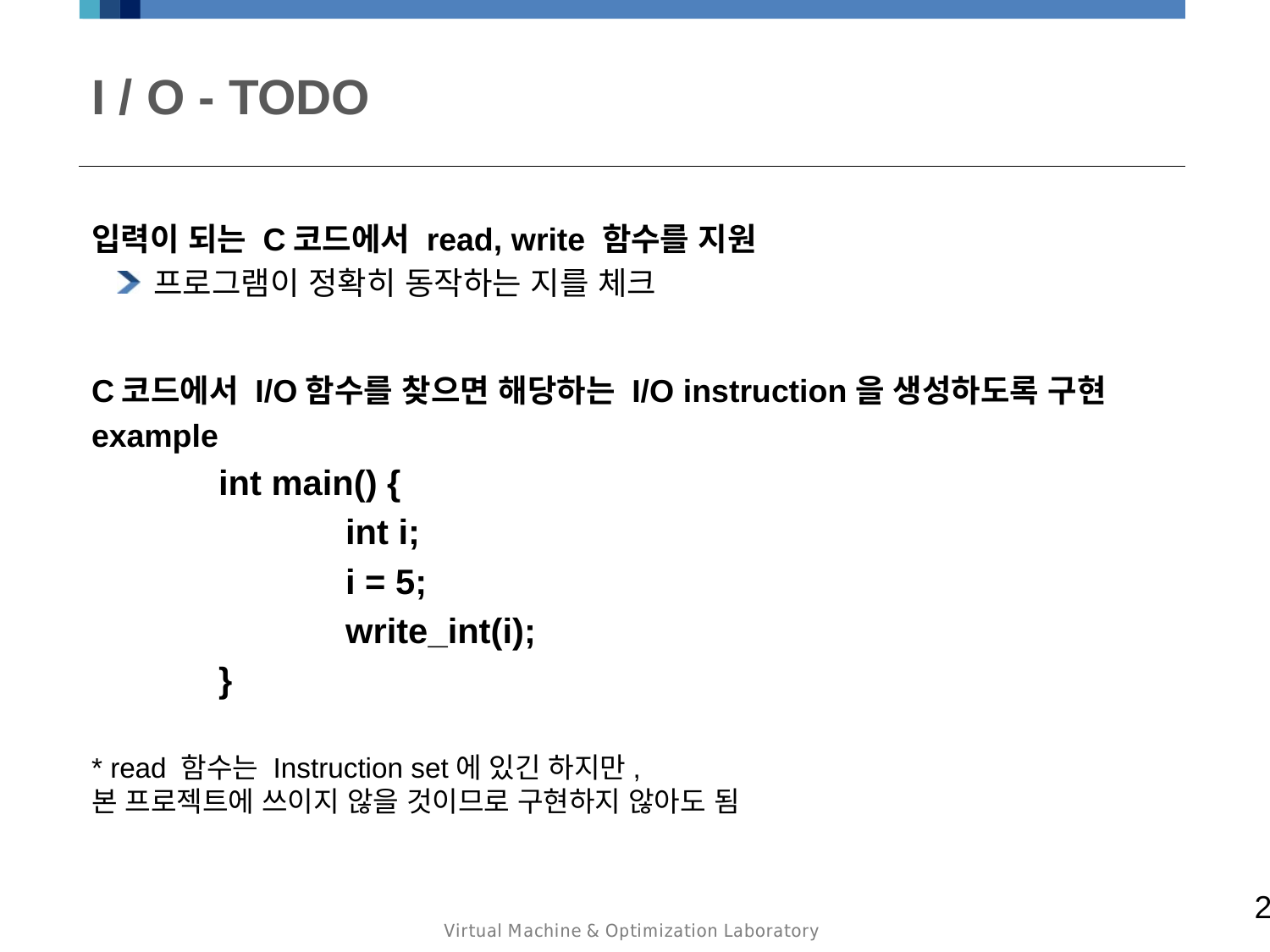

# I / O - TODO
입력이 되는 C코드에서 read, write 함수를 지원
프로그램이 정확히 동작하는 지를 체크

C코드에서 I/O함수를 찾으면 해당하는 I/O instruction을 생성하도록 구현
example
	int main() {
		int i;
		i = 5;
		write_int(i);
	}

* read 함수는 Instruction set에 있긴 하지만,
본 프로젝트에 쓰이지 않을 것이므로 구현하지 않아도 됨